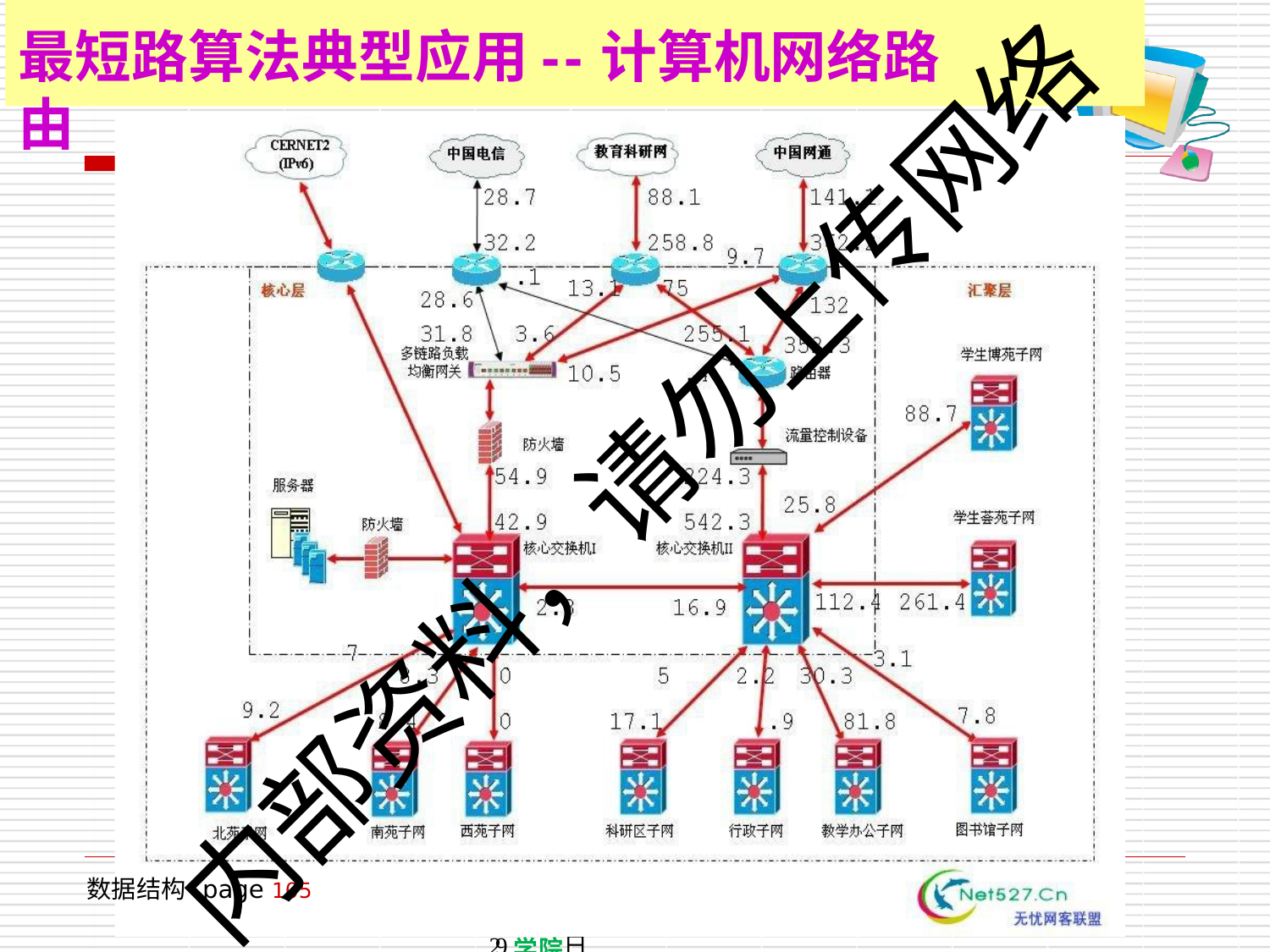

# 最短路算法典型应用--计算机网络路由

内部资料，请勿上传网络
数据结构 page 105
北京林业大2021学信息年10 月
29学院日